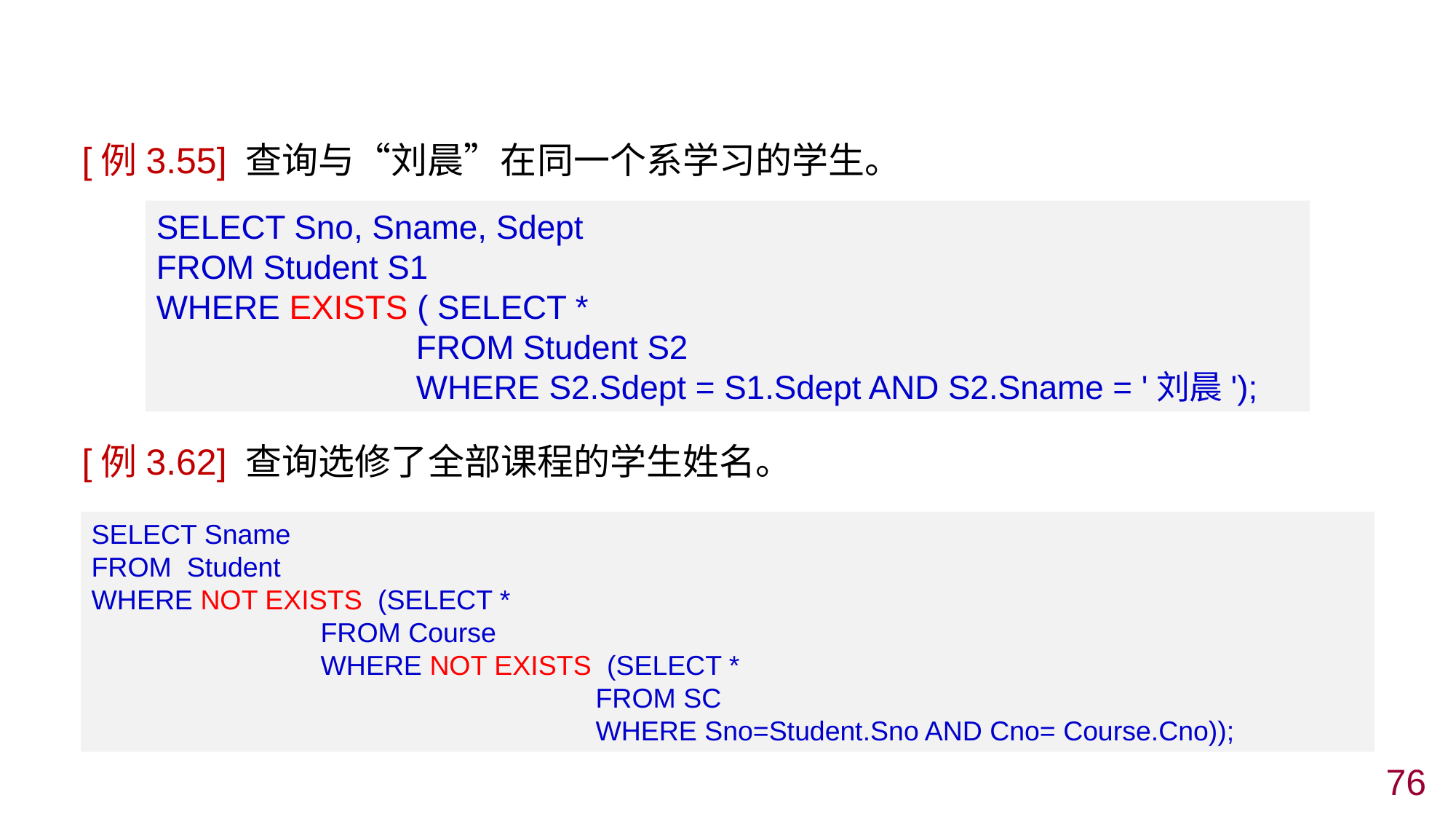

#
[例3.55] 查询与“刘晨”在同一个系学习的学生。

[例3.62] 查询选修了全部课程的学生姓名。
SELECT Sno, Sname, Sdept
FROM Student S1
WHERE EXISTS ( SELECT *
                            FROM Student S2
                            WHERE S2.Sdept = S1.Sdept AND S2.Sname = '刘晨');
SELECT Sname
FROM  Student
WHERE NOT EXISTS  (SELECT *
                              FROM Course
                              WHERE NOT EXISTS  (SELECT *
                                                                  FROM SC
                                                                  WHERE Sno=Student.Sno AND Cno= Course.Cno));
76